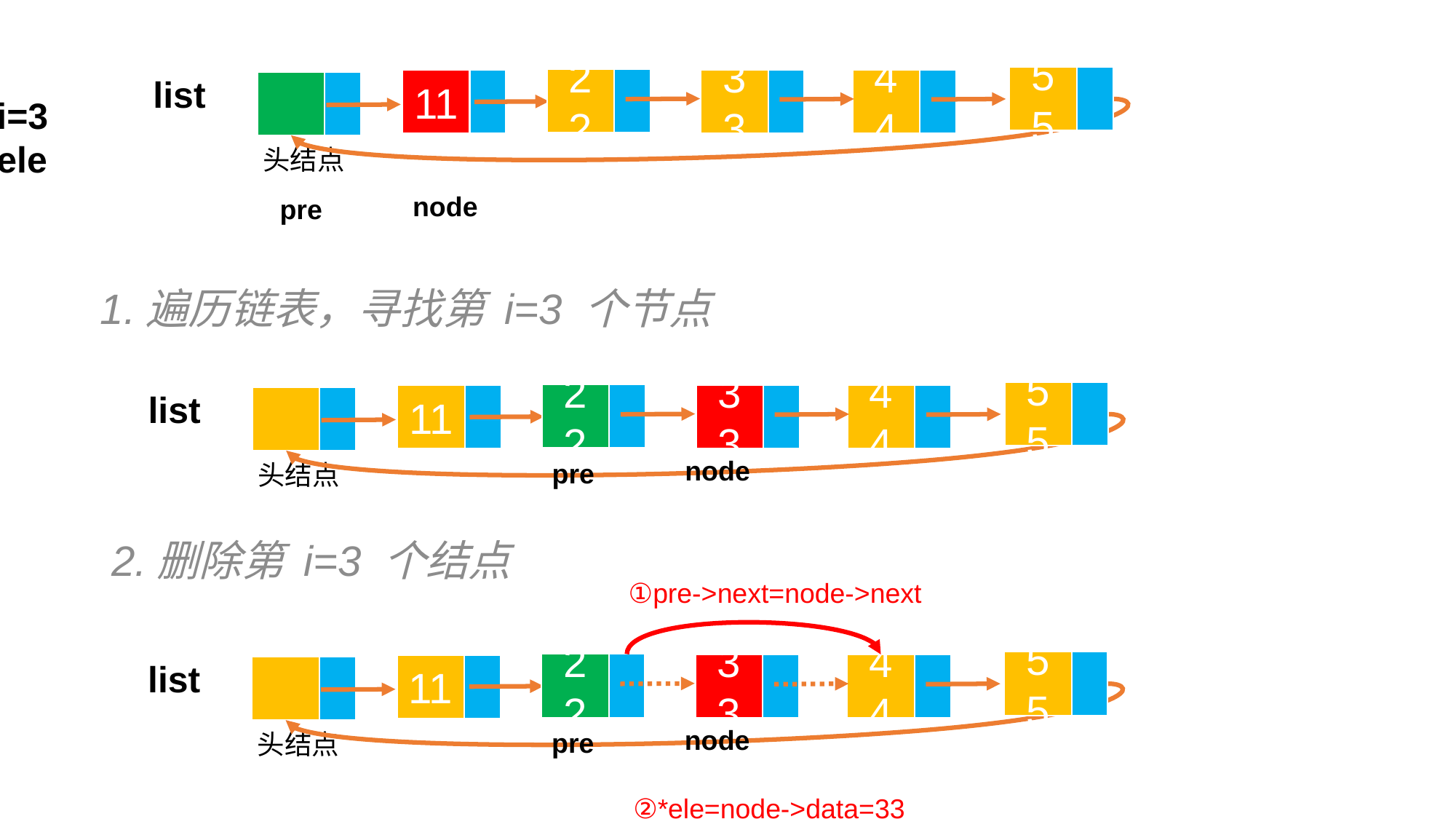

list
55

22

33

44

11

i=3
ele
头结点
node
pre
1.遍历链表，寻找第 i=3 个节点
list
55

22

33

44

11

node
pre
头结点
2.删除第 i=3 个结点
①pre->next=node->next
list
55

22

33

44

11

node
pre
头结点
②*ele=node->data=33

删除后链表如下
list
55

22

44

11

头结点